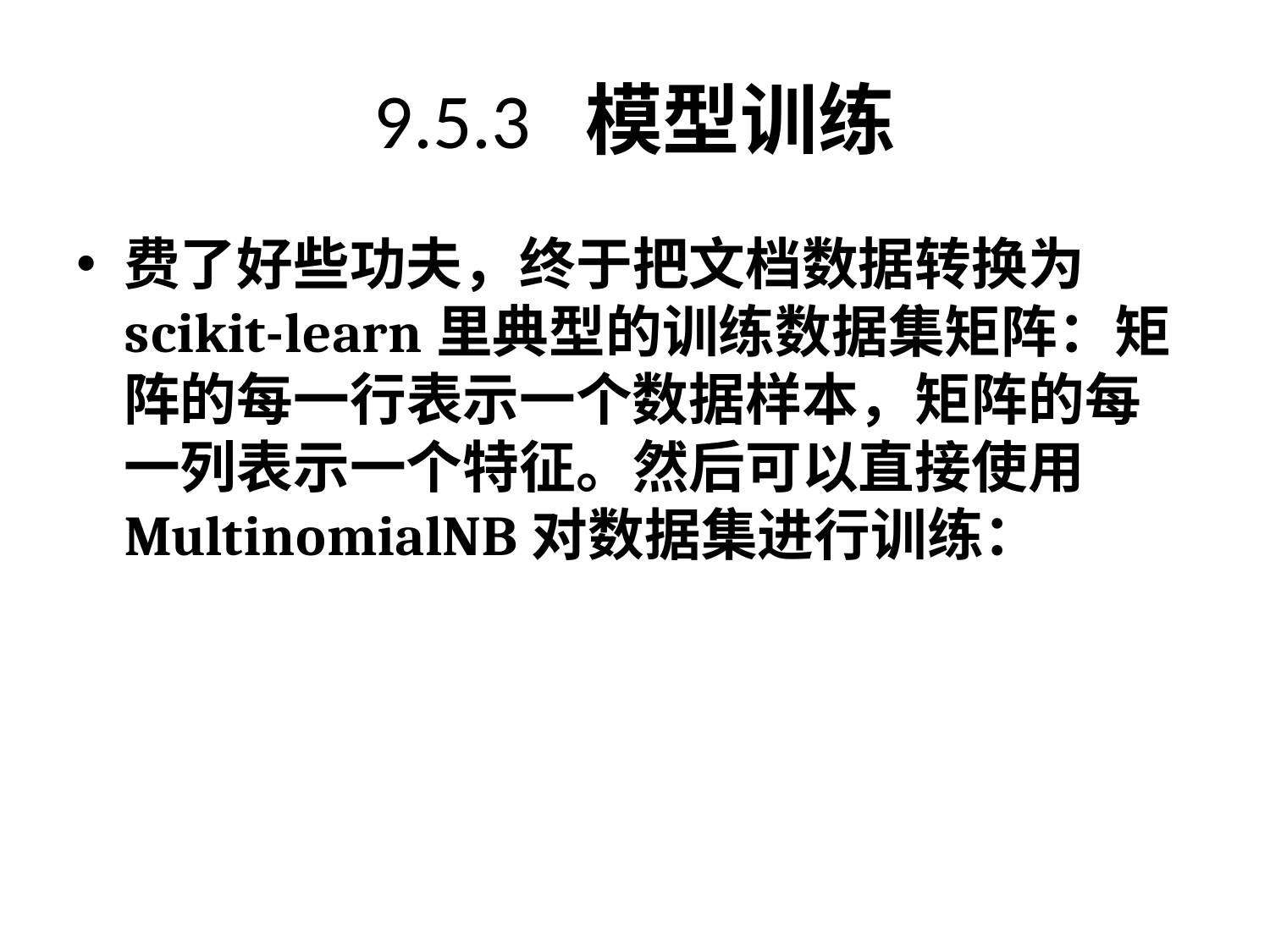

# 9.5.3  模型训练
费了好些功夫，终于把文档数据转换为scikit-learn里典型的训练数据集矩阵：矩阵的每一行表示一个数据样本，矩阵的每一列表示一个特征。然后可以直接使用MultinomialNB对数据集进行训练：